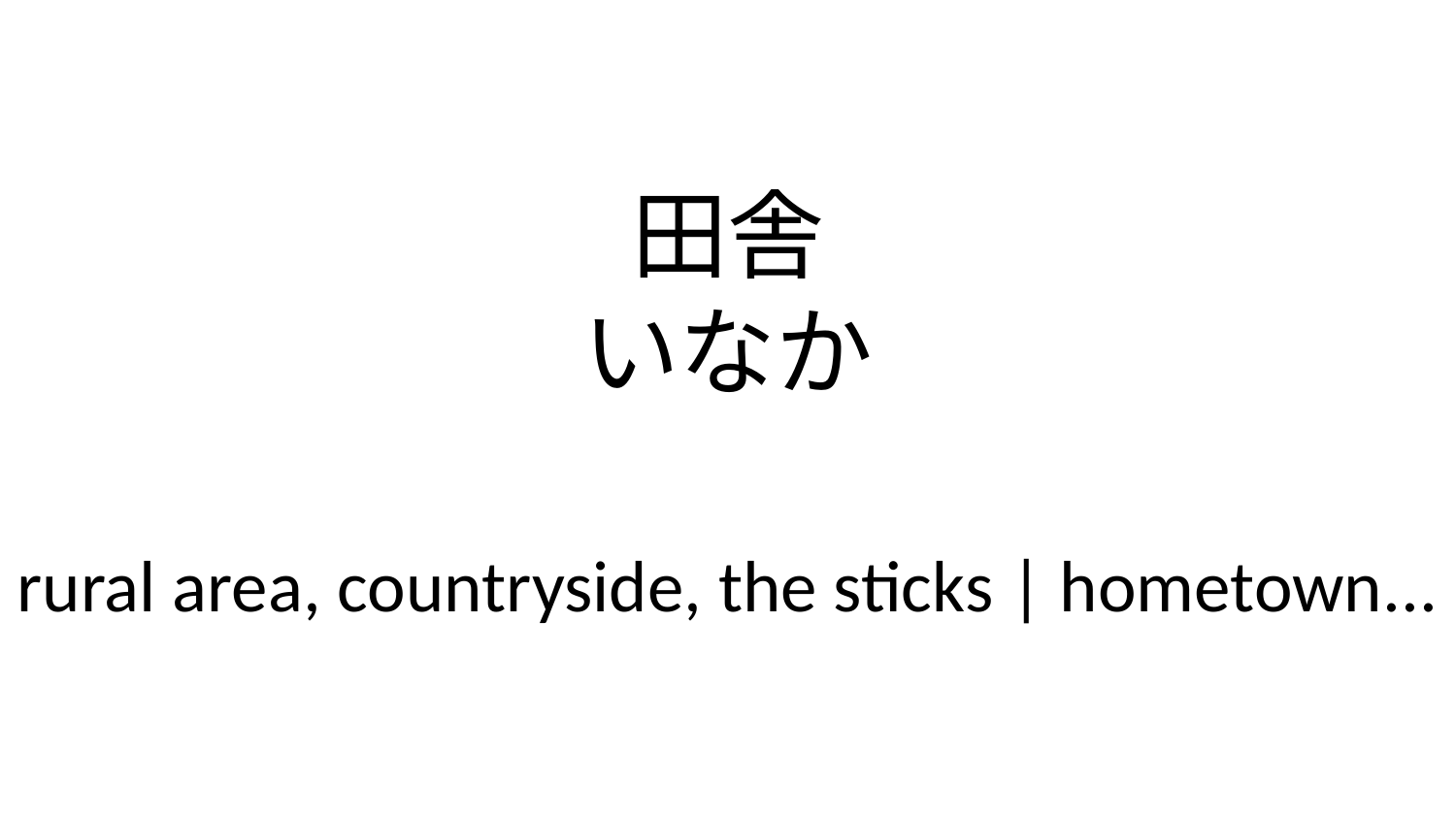

田舎
いなか
rural area, countryside, the sticks | hometown...
71-72